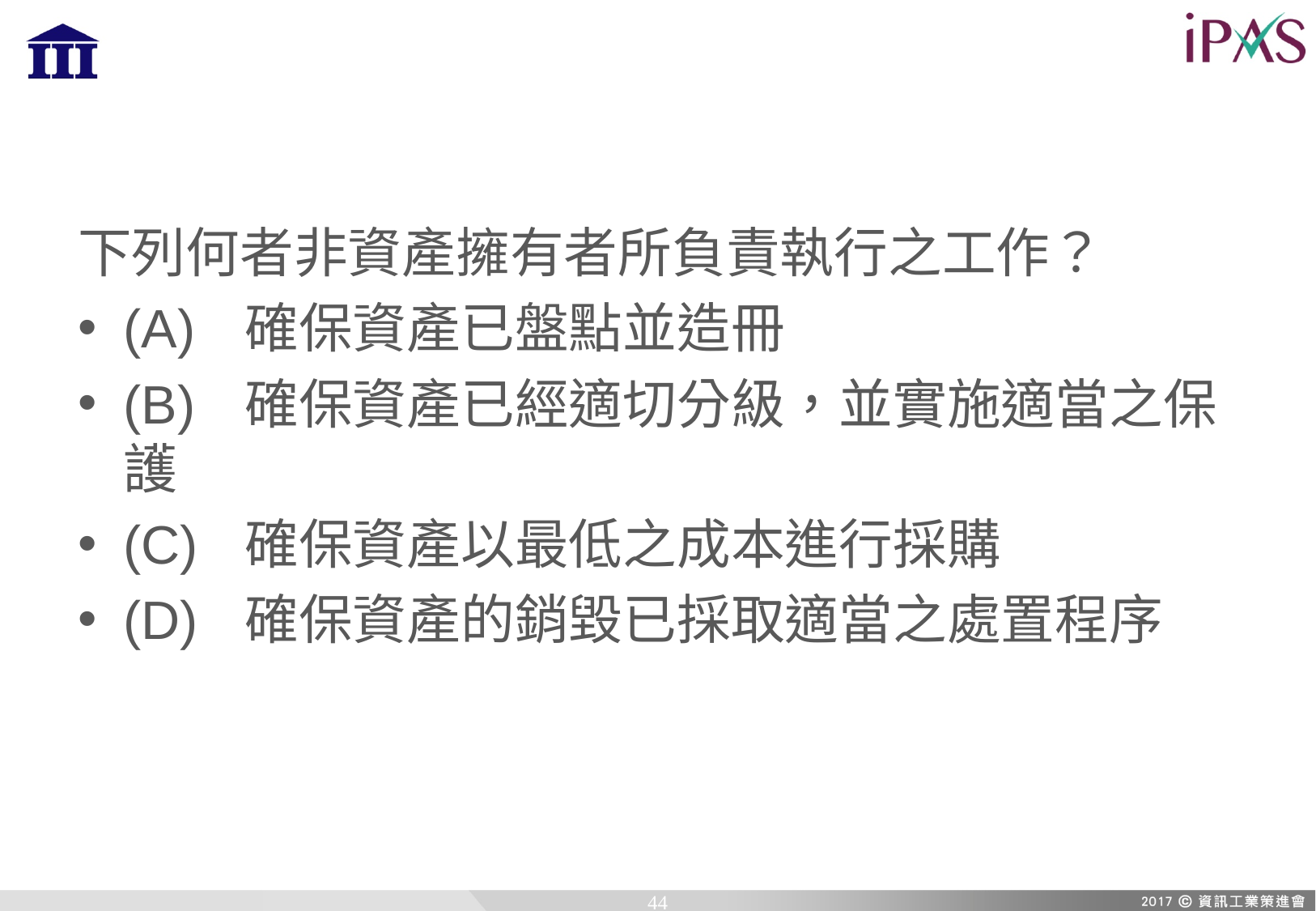

下列何者非資產擁有者所負責執行之工作？
(A)	確保資產已盤點並造冊
(B)	確保資產已經適切分級，並實施適當之保護
(C)	確保資產以最低之成本進行採購
(D)	確保資產的銷毀已採取適當之處置程序
44